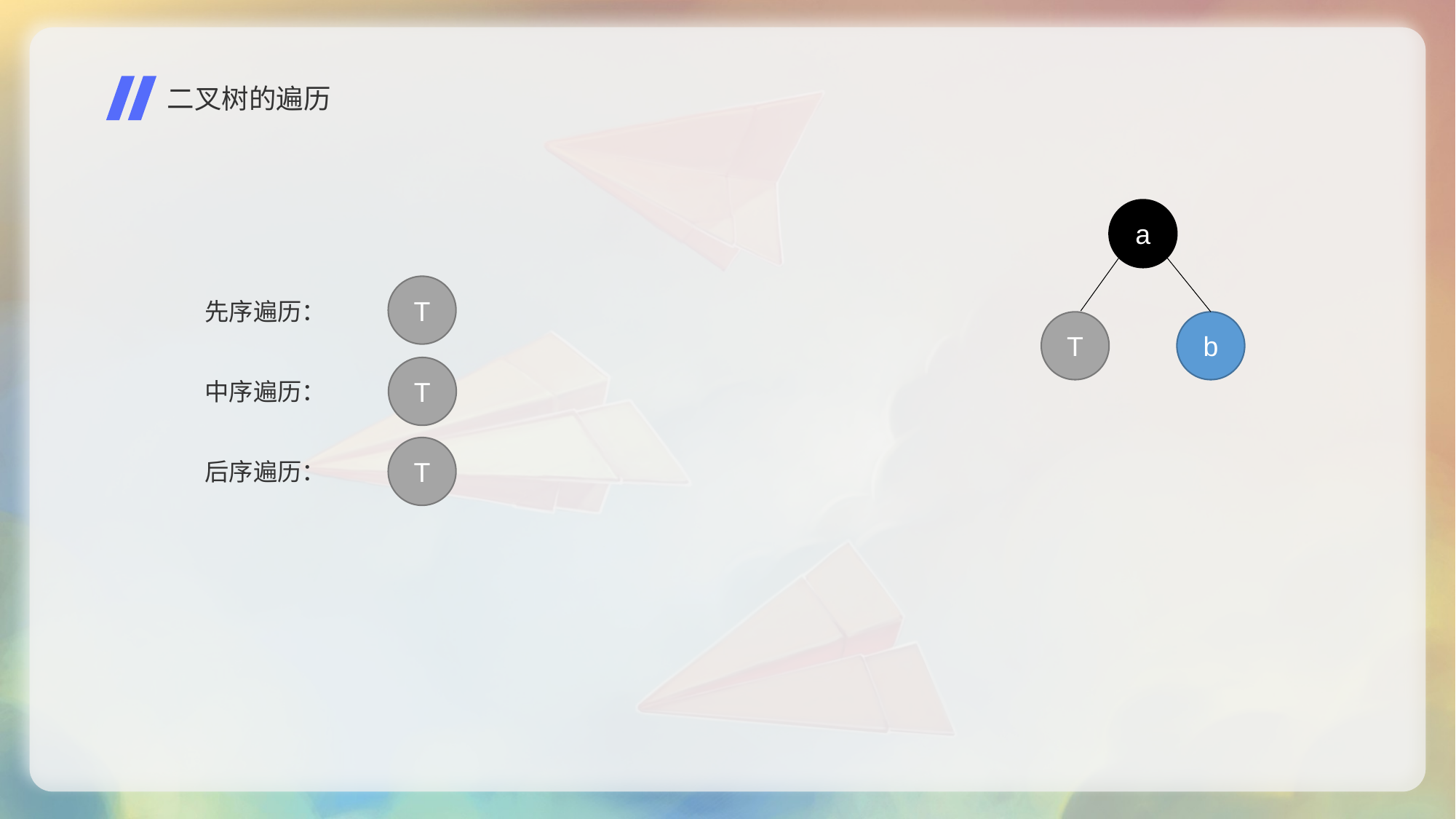

二叉树的遍历
a
T
先序遍历：
T
b
T
中序遍历：
T
后序遍历：